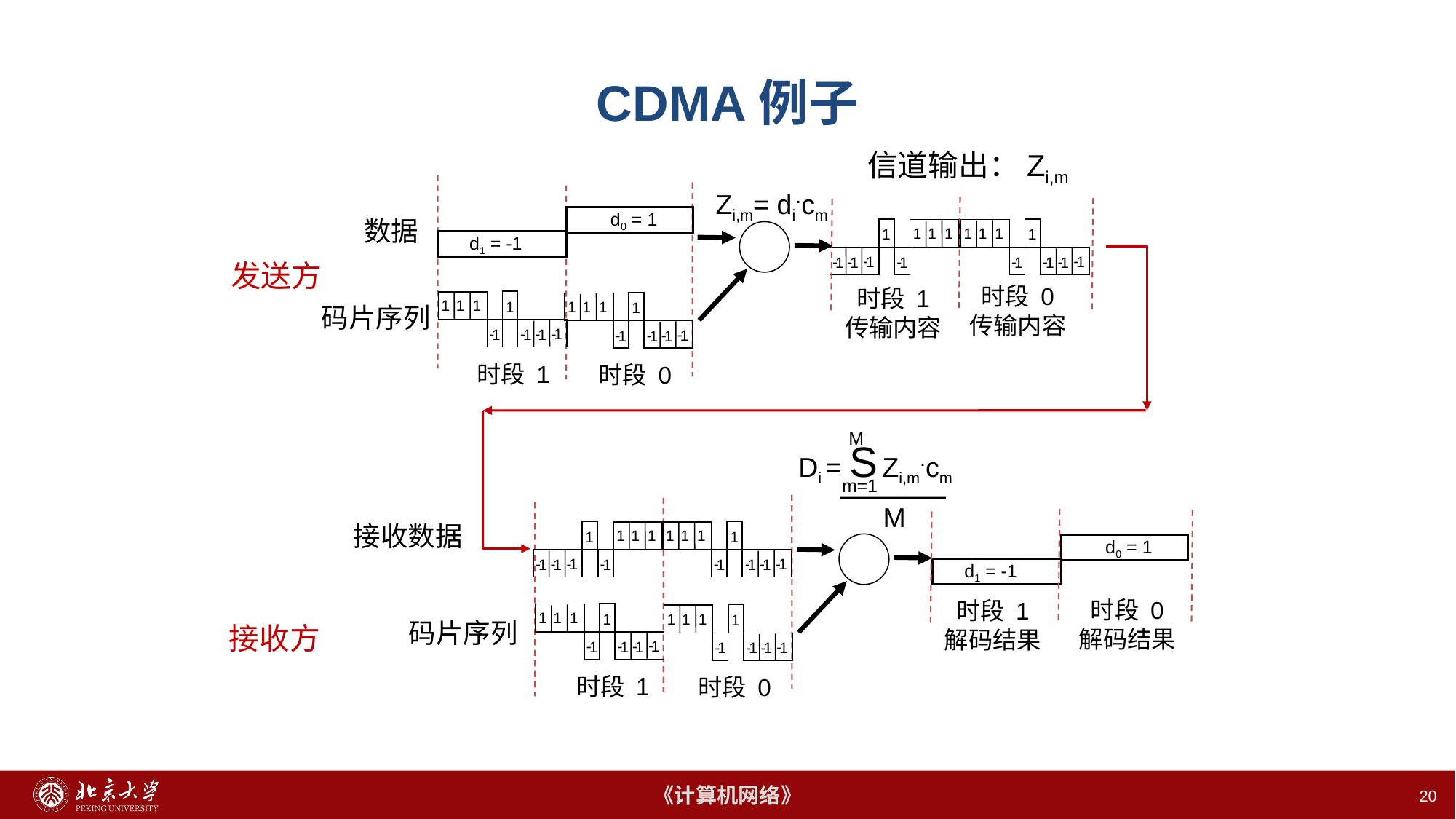

# CDMA例子
信道输出：Zi,m
Zi,m= di.cm

d1 = -1

1
1
1

1
-
1
-
1
-
1
-
1

d0 = 1

1
1
1

1
-
1
-
1
-
1
-
1

数据
1
1
1

1
-
1
-
1
-
1

-
1

1
1
1

1
-
1
-
1
-
1
-
1

发送方

时段 0
传输内容
时段 1
传输内容
码片序列
时段 1
时段 0

M
Di = S Zi,m.cm
m=1
M

接收数据
1
1
1

1
-
1
-
1
-
1

-
1

1
1
1

1
-
1
-
1
-
1
-
1

1
1
1

1
-
1
-
1
-
1
-
1

1
1
1

1
-
1
-
1
-
1
-
1

d0 = 1

d1 = -1

时段 0
解码结果
时段 1
解码结果
码片序列
接收方
时段 1
时段 0
20